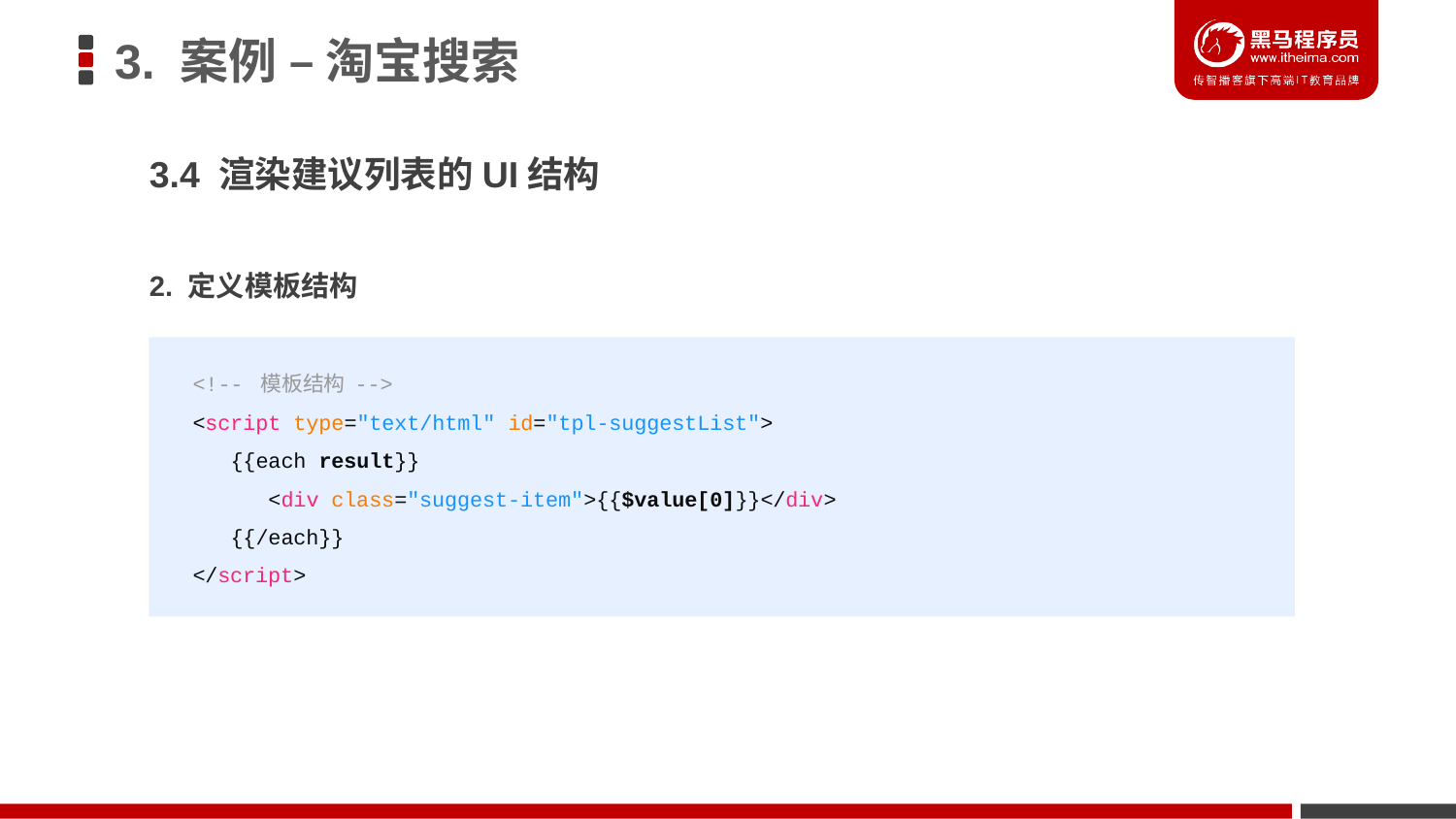

# 3. 案例 – 淘宝搜索
3.4 渲染建议列表的UI结构
2. 定义模板结构

 <!-- 模板结构 -->
 <script type="text/html" id="tpl-suggestList">
    {{each result}}
       <div class="suggest-item">{{$value[0]}}</div>
    {{/each}}
 </script>